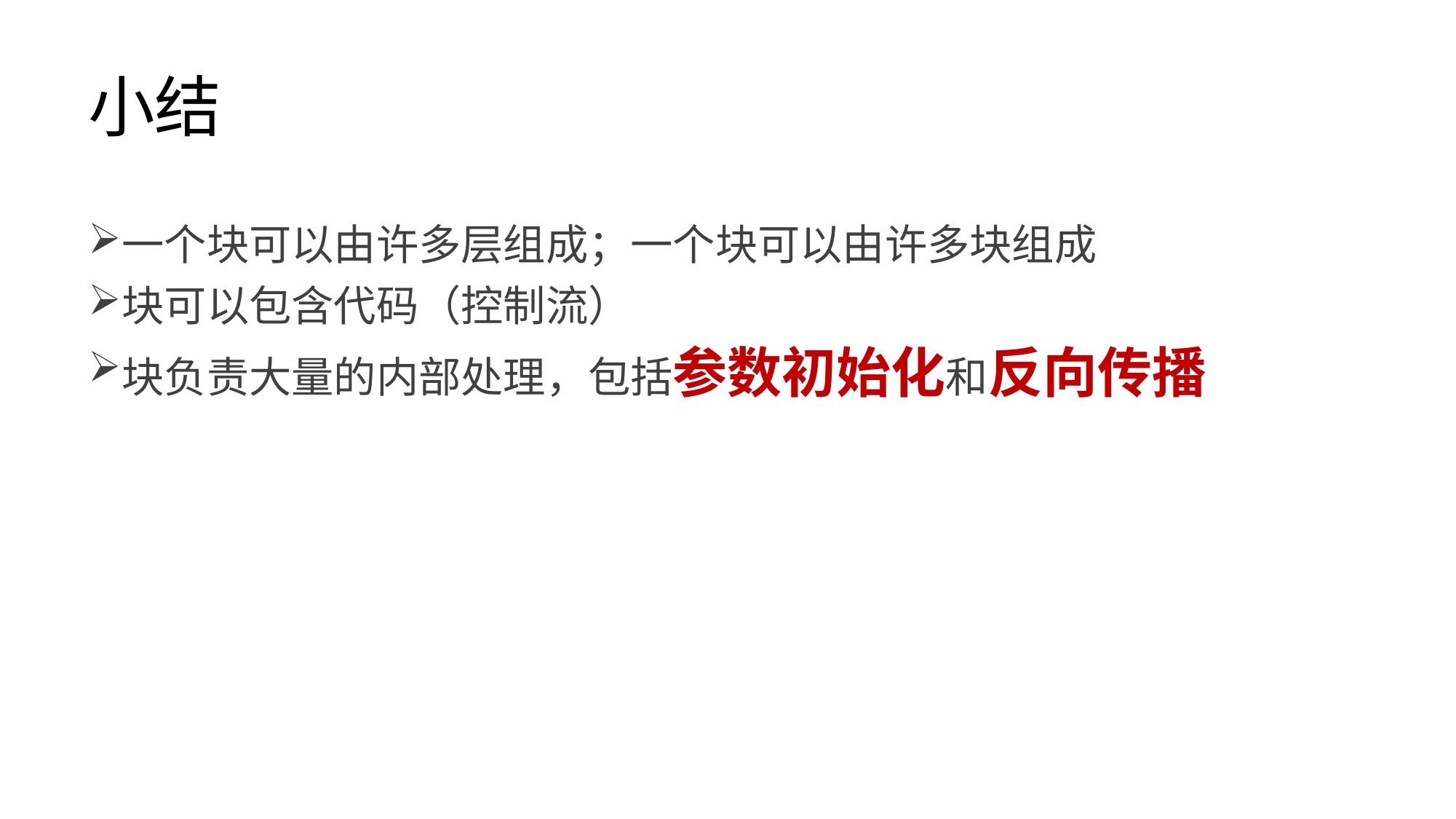

# 小结
一个块可以由许多层组成；一个块可以由许多块组成
块可以包含代码（控制流）
块负责大量的内部处理，包括参数初始化和反向传播